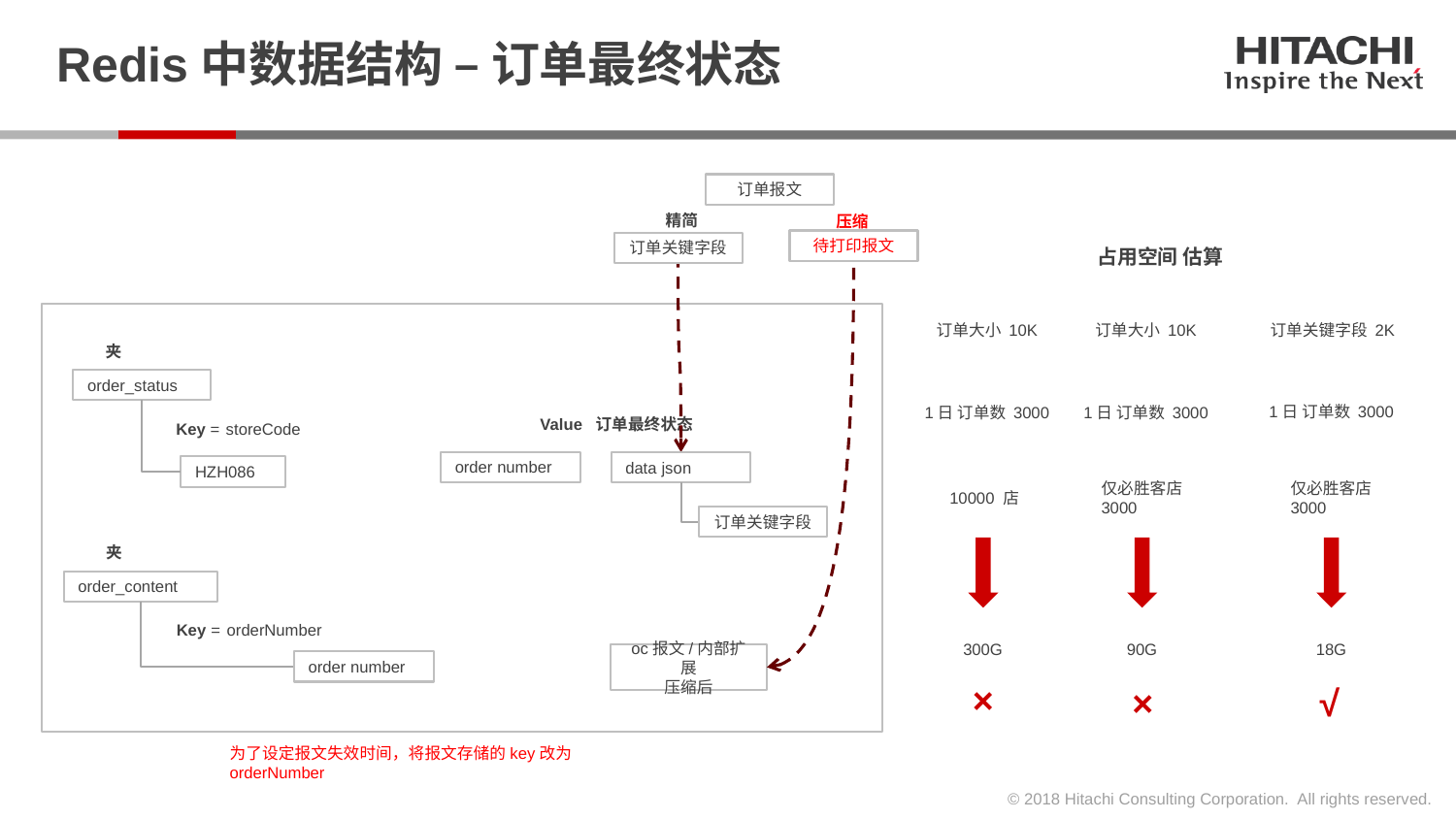

# Redis中数据结构 – 订单最终状态
订单报文
精简
压缩
待打印报文
订单关键字段
占用空间 估算

订单大小 10K
订单大小 10K
订单关键字段 2K
夹
order_status
1日 订单数 3000
1日 订单数 3000
1日 订单数 3000
Value  订单最终状态
Key =
storeCode
order number
data json
HZH086
仅必胜客店
3000
仅必胜客店
3000
10000 店
订单关键字段
夹

order_content
Key =
orderNumber
300G
90G
18G
oc报文/内部扩展
压缩后
order number
×
×
√
为了设定报文失效时间，将报文存储的key改为 orderNumber